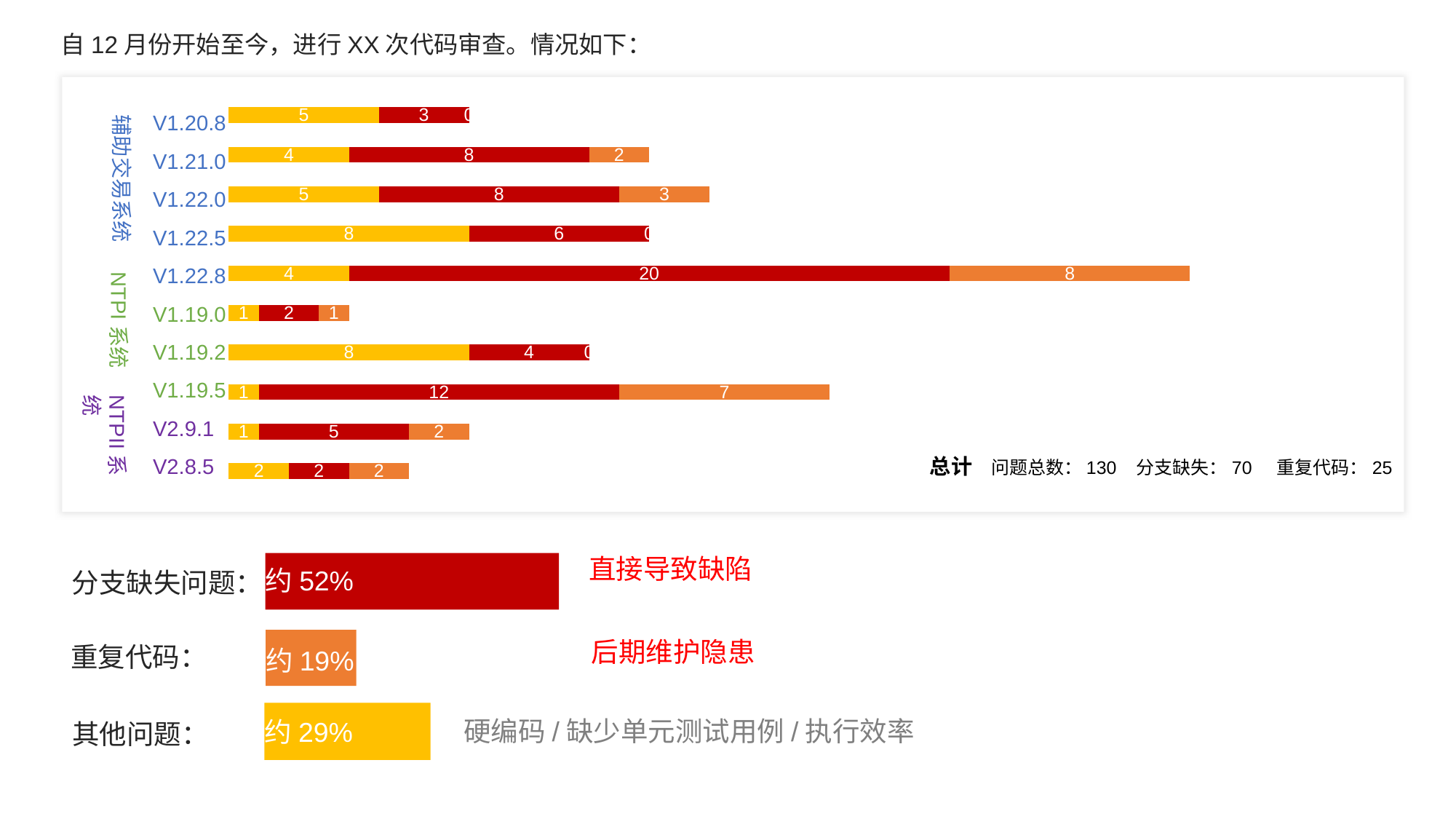

自12月份开始至今，进行XX次代码审查。情况如下：

### Chart

| Category | 其他问题 | 分支缺失 | 重复代码 | 列2 |
|---|---|---|---|---|
| V2.8.5 | 2.0 | 2.0 | 2.0 | None |
| V2.9.1
 | 1.0 | 5.0 | 2.0 | None |
| V1.19.5
 | 1.0 | 12.0 | 7.0 | None |
| V1.19.2
 | 8.0 | 4.0 | 0.0 | None |
| V1.19.0
 | 1.0 | 2.0 | 1.0 | None |
| V1.22.8
 | 4.0 | 20.0 | 8.0 | None |
| V1.22.5
 | 8.0 | 6.0 | 0.0 | None |
| V1.22.0 | 5.0 | 8.0 | 3.0 | None |
| V1.21.0
 | 4.0 | 8.0 | 2.0 | None |
| V1.20.8 | 5.0 | 3.0 | 0.0 | None |
V1.20.8
V1.21.0
V1.22.0
V1.22.5
V1.22.8
V1.19.0
V1.19.2
V1.19.5
V2.9.1
V2.8.5
辅助交易系统
NTPI系统
NTPII系统

总计   问题总数：130   分支缺失：70    重复代码：25
直接导致缺陷

约52%
分支缺失问题：
后期维护隐患

重复代码：
约19%

硬编码/缺少单元测试用例/执行效率
约29%
其他问题：